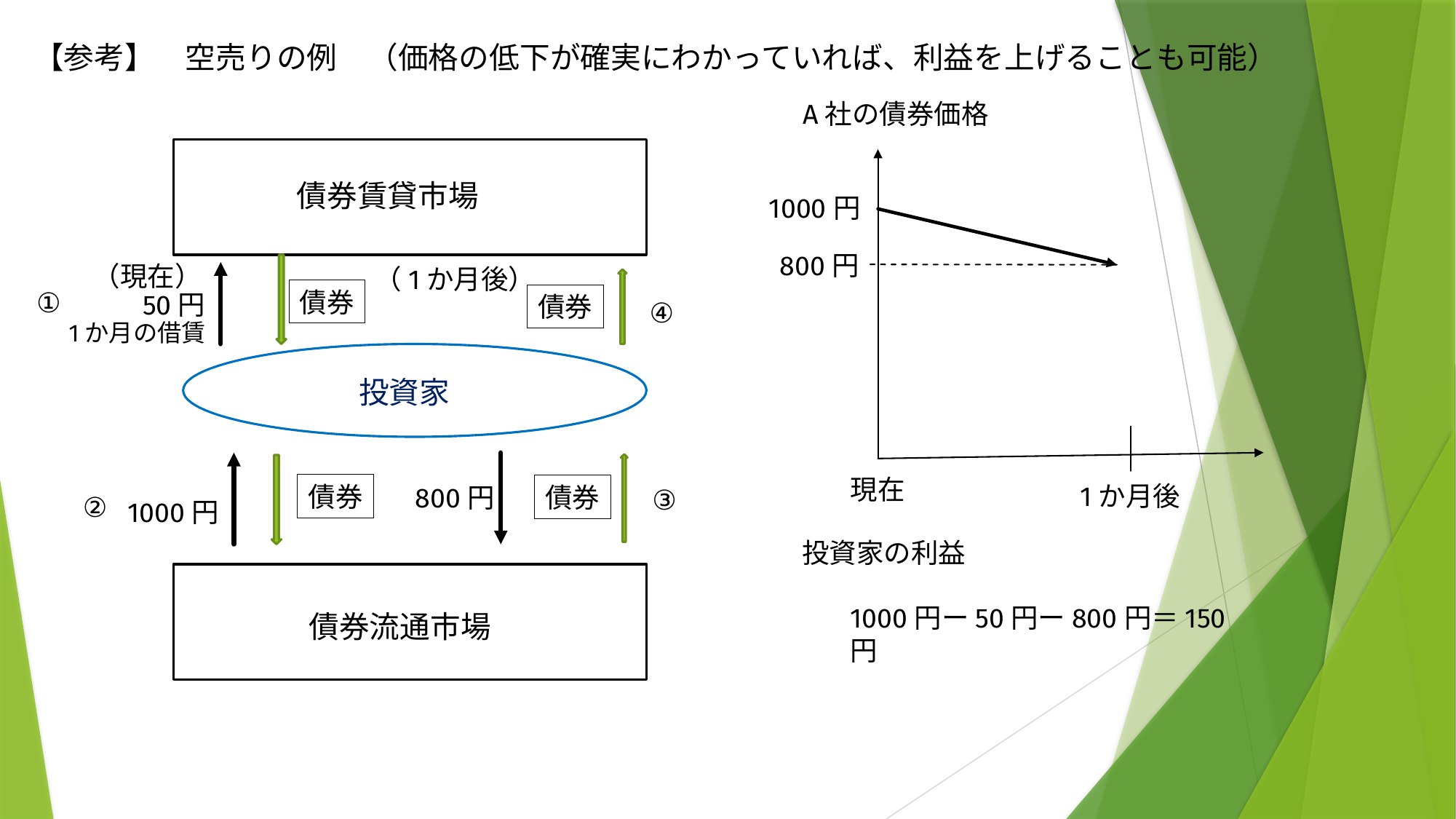

【参考】　空売りの例　（価格の低下が確実にわかっていれば、利益を上げることも可能）
A社の債券価格

債券賃貸市場
1000円
800円
（現在）

（1か月後）

債券
①
50円
債券
④
1か月の借賃

投資家

現在
1か月後
債券
800円
債券
③
②
1000円
投資家の利益

1000円ー50円ー800円＝150円
債券流通市場